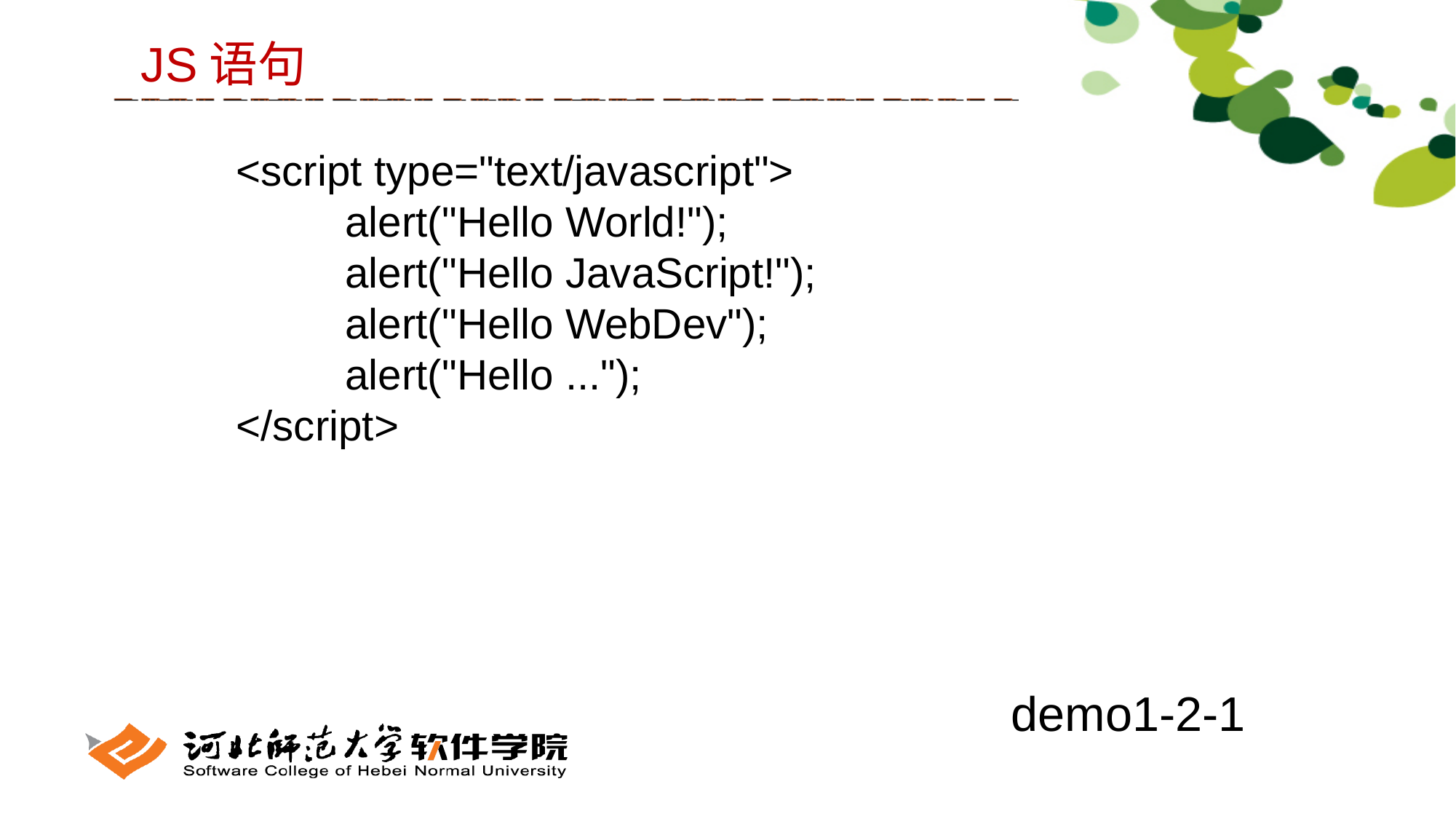

JS语句
	<script type="text/javascript">
		alert("Hello World!");
		alert("Hello JavaScript!");
		alert("Hello WebDev");
		alert("Hello ...");
	</script>
demo1-2-1